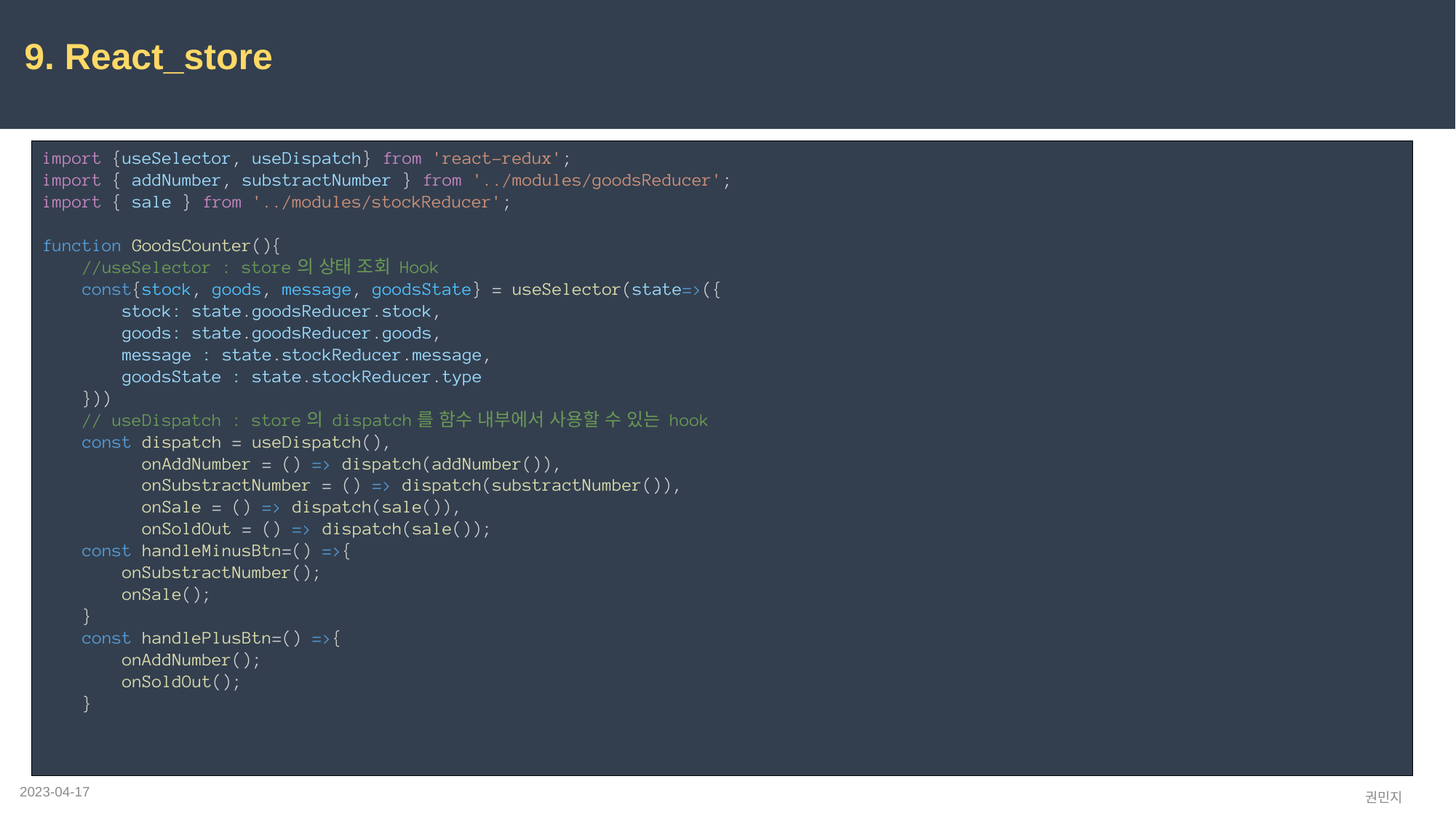

9. React_store
import {useSelector, useDispatch} from 'react-redux';
import { addNumber, substractNumber } from '../modules/goodsReducer';
import { sale } from '../modules/stockReducer';
function GoodsCounter(){
    //useSelector : store의 상태 조회 Hook
    const{stock, goods, message, goodsState} = useSelector(state=>({
        stock: state.goodsReducer.stock,
        goods: state.goodsReducer.goods,
        message : state.stockReducer.message,
        goodsState : state.stockReducer.type
    }))
    // useDispatch : store의 dispatch를 함수 내부에서 사용할 수 있는 hook
    const dispatch = useDispatch(),
          onAddNumber = () => dispatch(addNumber()),
          onSubstractNumber = () => dispatch(substractNumber()),
          onSale = () => dispatch(sale()),
          onSoldOut = () => dispatch(sale());
    const handleMinusBtn=() =>{
        onSubstractNumber();
        onSale();
    }
    const handlePlusBtn=() =>{
        onAddNumber();
        onSoldOut();
    }
2023-04-17
권민지